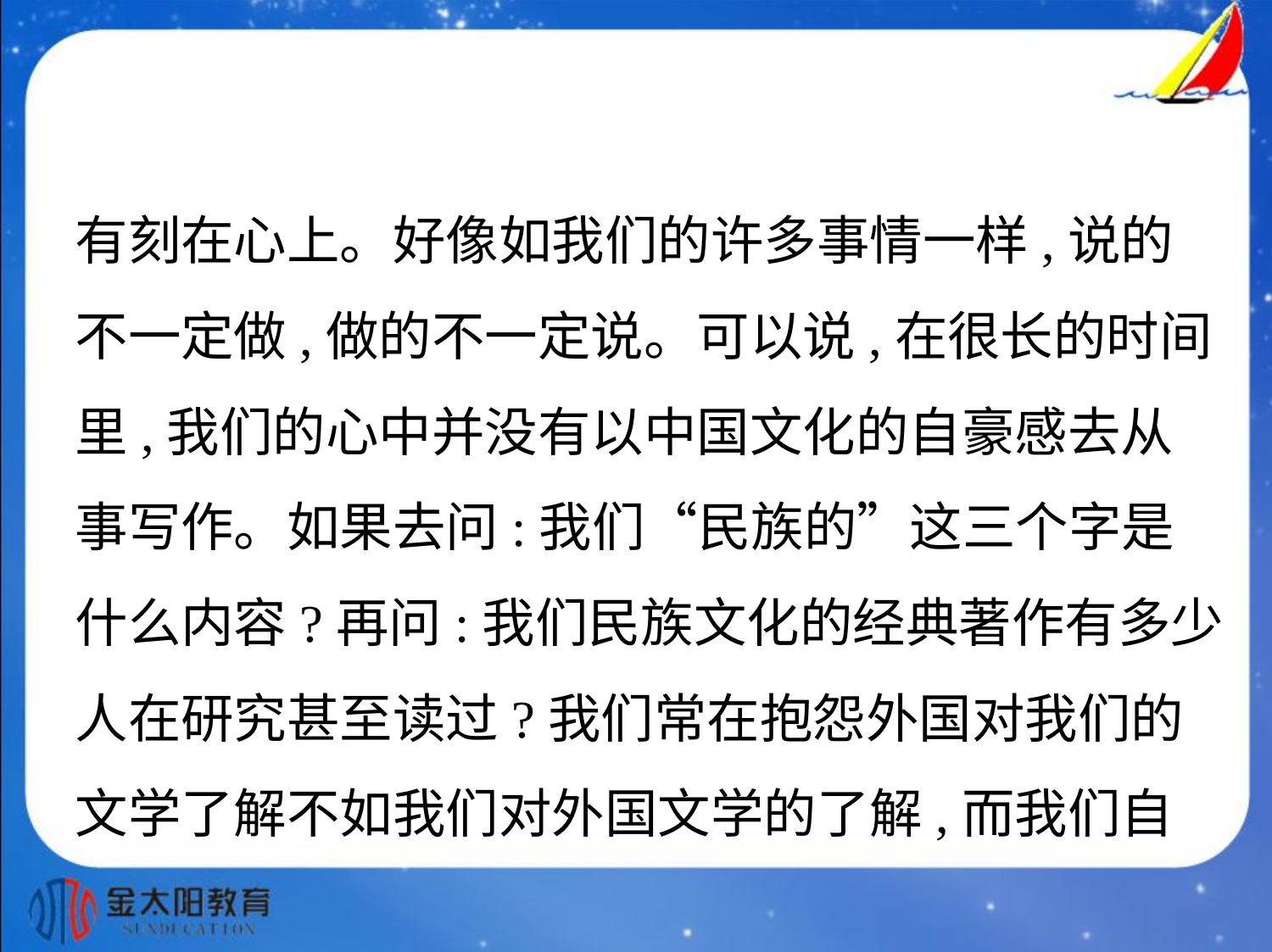

有刻在心上。好像如我们的许多事情一样,说的
不一定做,做的不一定说。可以说,在很长的时间
里,我们的心中并没有以中国文化的自豪感去从
事写作。如果去问:我们“民族的”这三个字是
什么内容?再问:我们民族文化的经典著作有多少
人在研究甚至读过?我们常在抱怨外国对我们的
文学了解不如我们对外国文学的了解,而我们自